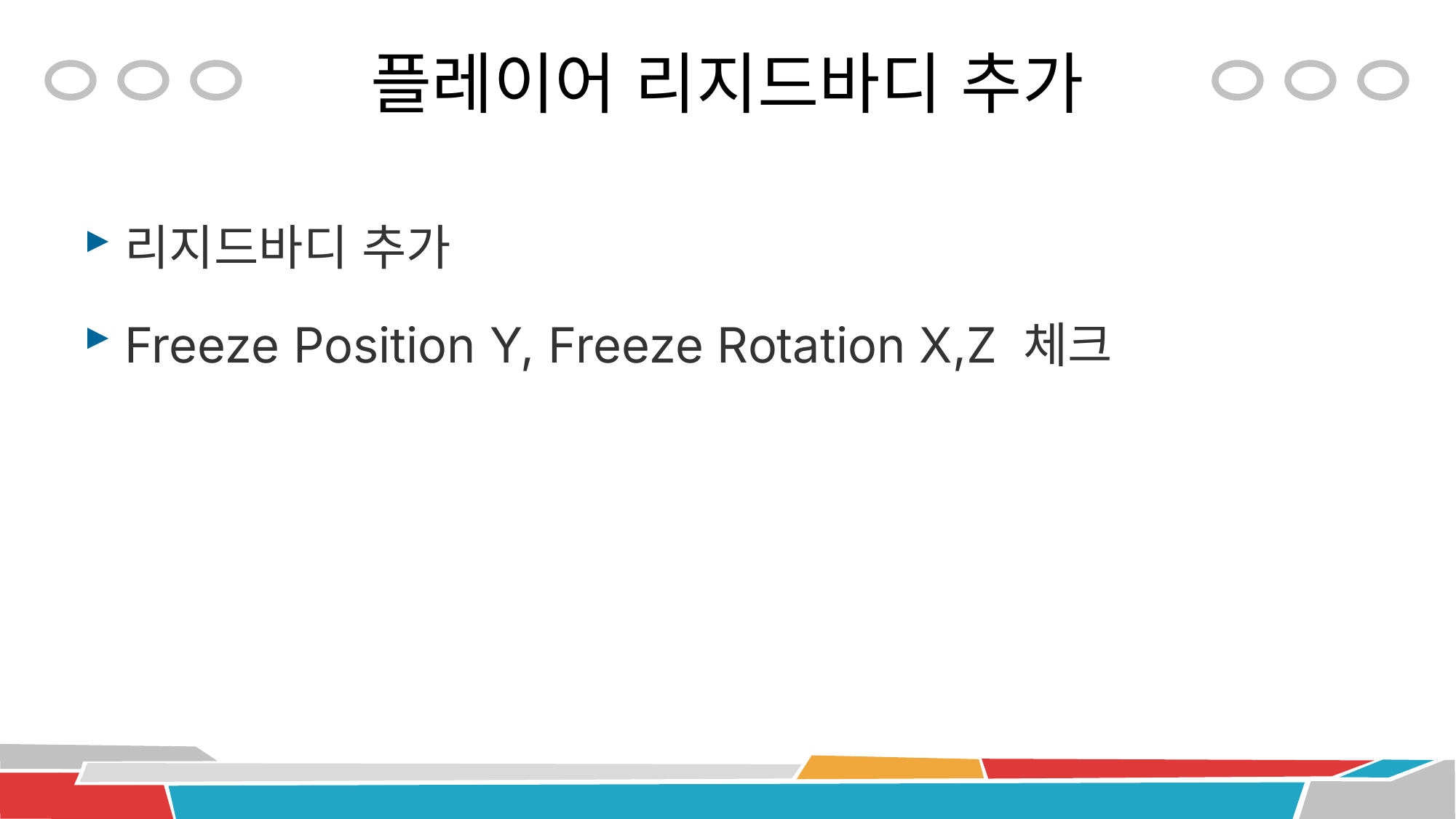

# 플레이어 리지드바디 추가
리지드바디 추가
Freeze Position Y, Freeze Rotation X,Z 체크